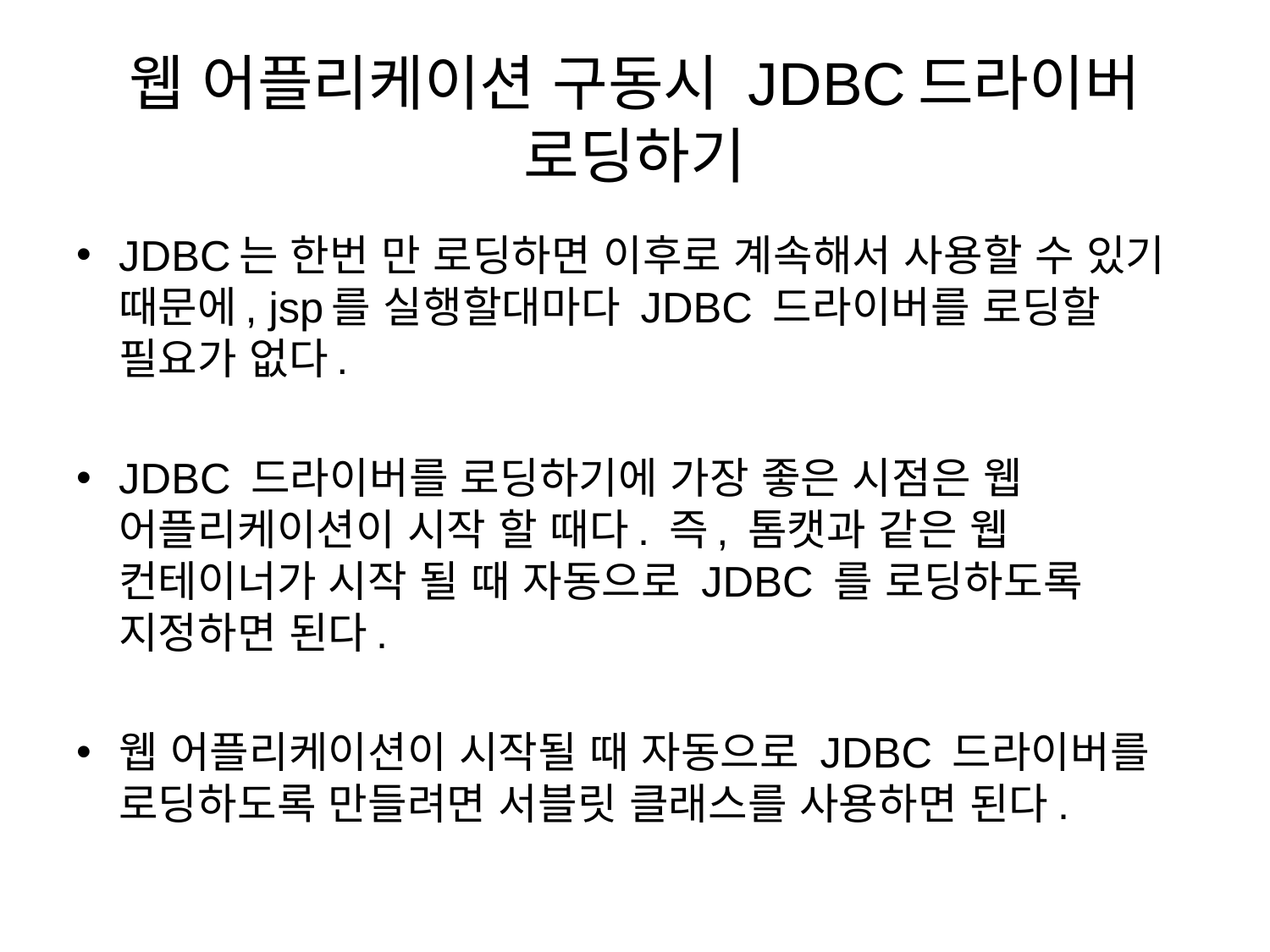

# 웹 어플리케이션 구동시 JDBC드라이버 로딩하기
JDBC는 한번 만 로딩하면 이후로 계속해서 사용할 수 있기 때문에, jsp를 실행할대마다 JDBC 드라이버를 로딩할 필요가 없다.

JDBC 드라이버를 로딩하기에 가장 좋은 시점은 웹 어플리케이션이 시작 할 때다. 즉, 톰캣과 같은 웹 컨테이너가 시작 될 때 자동으로 JDBC 를 로딩하도록 지정하면 된다.

웹 어플리케이션이 시작될 때 자동으로 JDBC 드라이버를 로딩하도록 만들려면 서블릿 클래스를 사용하면 된다.